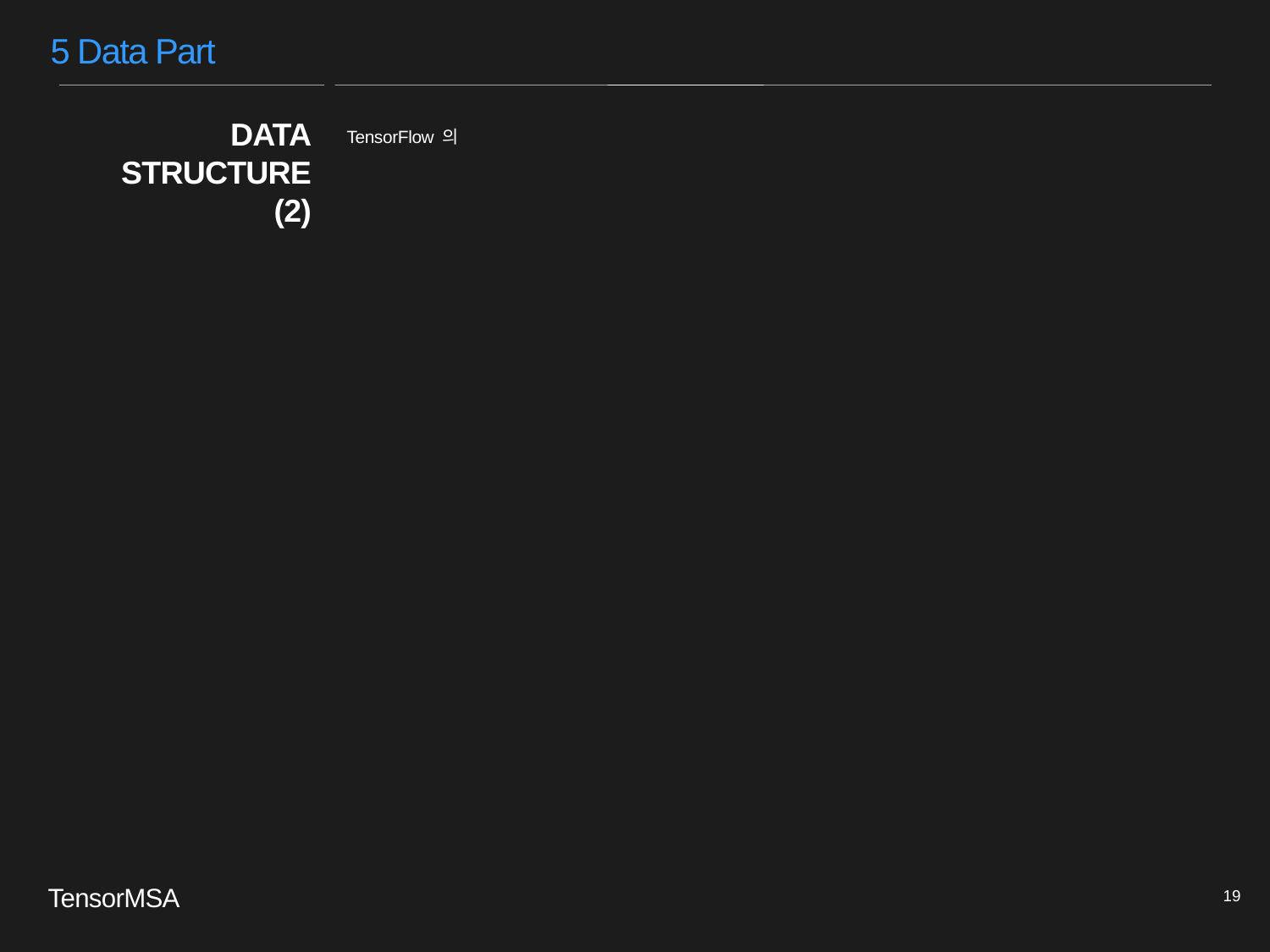

5 Data Part

DATA
STRUCTURE
(2)
TensorFlow 의
TensorMSA
19